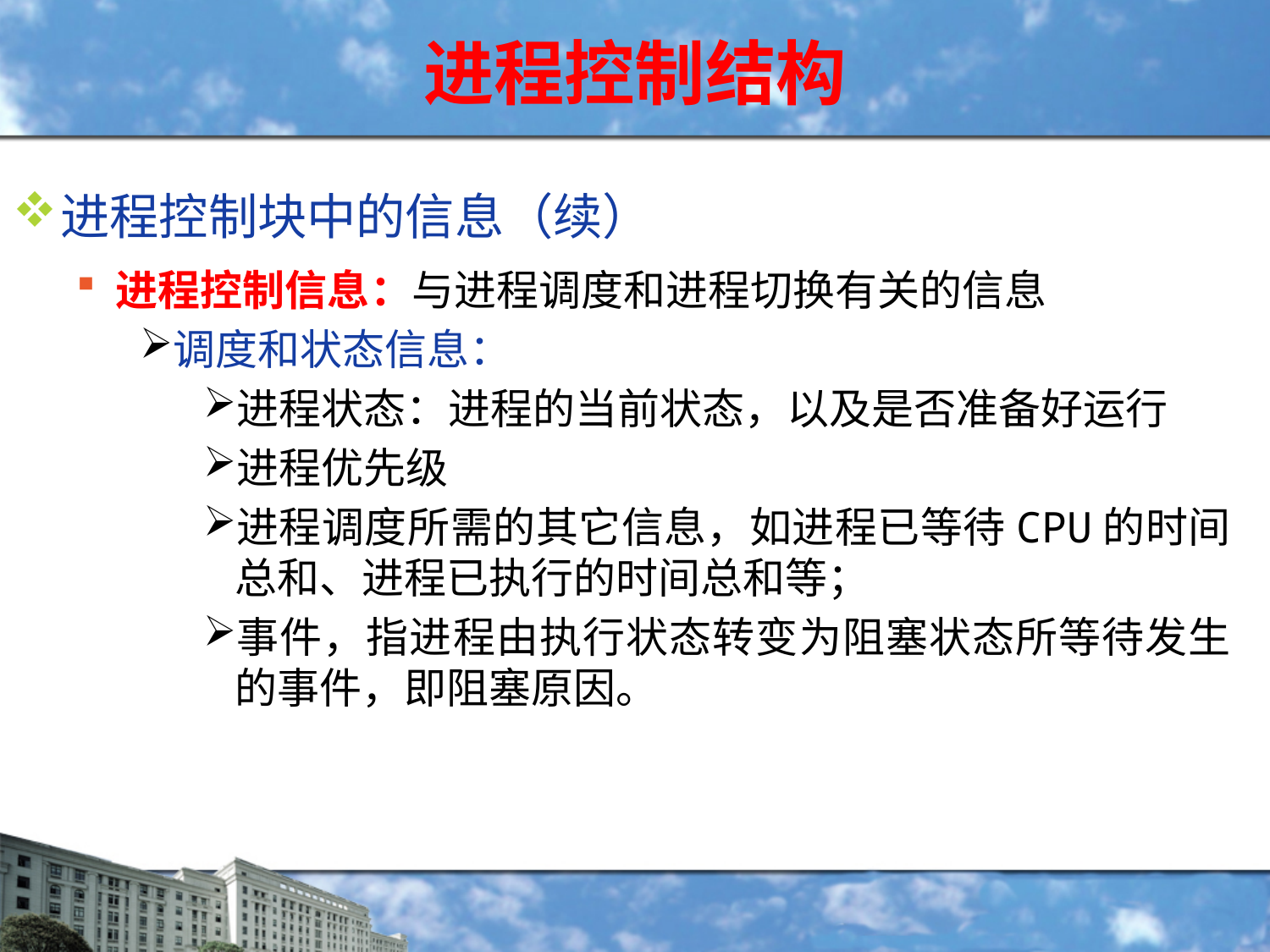

# 进程控制结构
进程控制块中的信息（续）
进程控制信息：与进程调度和进程切换有关的信息
调度和状态信息：
进程状态：进程的当前状态，以及是否准备好运行
进程优先级
进程调度所需的其它信息，如进程已等待CPU的时间总和、进程已执行的时间总和等；
事件，指进程由执行状态转变为阻塞状态所等待发生的事件，即阻塞原因。